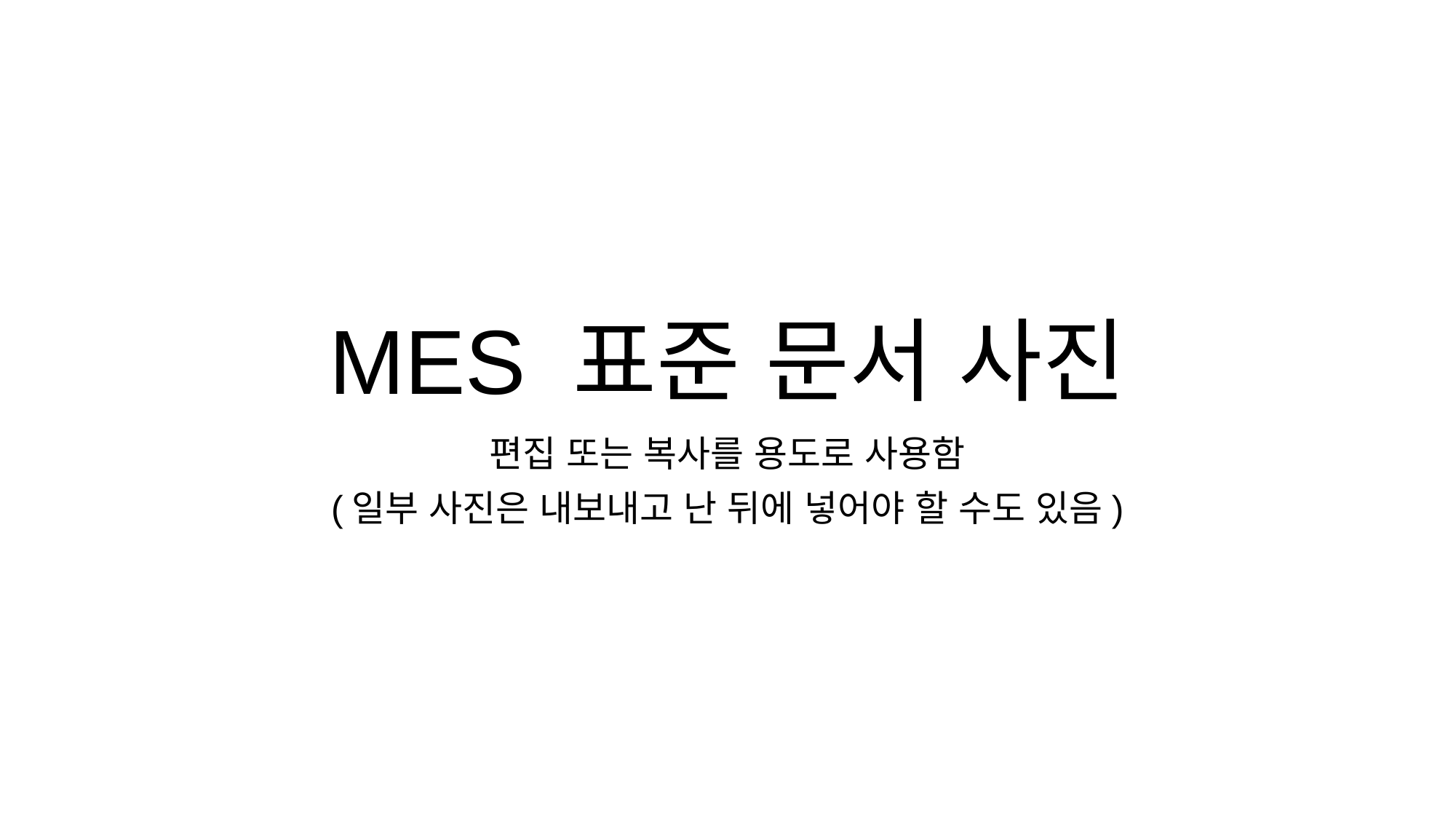

# MES 표준 문서 사진
편집 또는 복사를 용도로 사용함
(일부 사진은 내보내고 난 뒤에 넣어야 할 수도 있음)